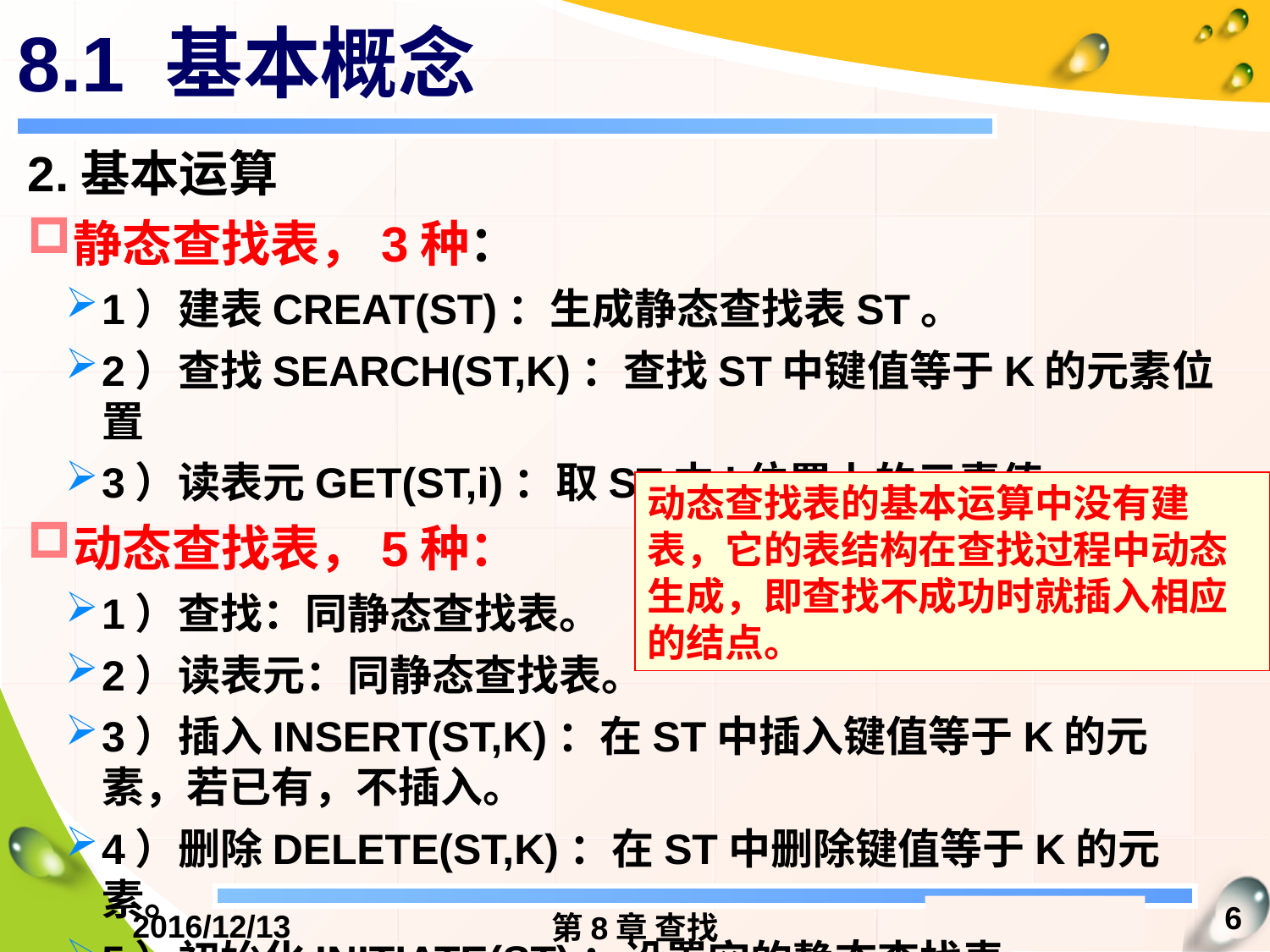

# 8.1 基本概念
2.基本运算
静态查找表，3种：
1）建表CREAT(ST)：生成静态查找表ST。
2）查找SEARCH(ST,K)：查找ST中键值等于K的元素位置
3）读表元GET(ST,i)：取ST中i位置上的元素值。
动态查找表，5种：
1）查找：同静态查找表。
2）读表元：同静态查找表。
3）插入INSERT(ST,K)：在ST中插入键值等于K的元素，若已有，不插入。
4）删除DELETE(ST,K)：在ST中删除键值等于K的元素。
5）初始化INITIATE(ST)：设置空的静态查找表。
动态查找表的基本运算中没有建表，它的表结构在查找过程中动态生成，即查找不成功时就插入相应的结点。
6
2016/12/13
第8章 查找